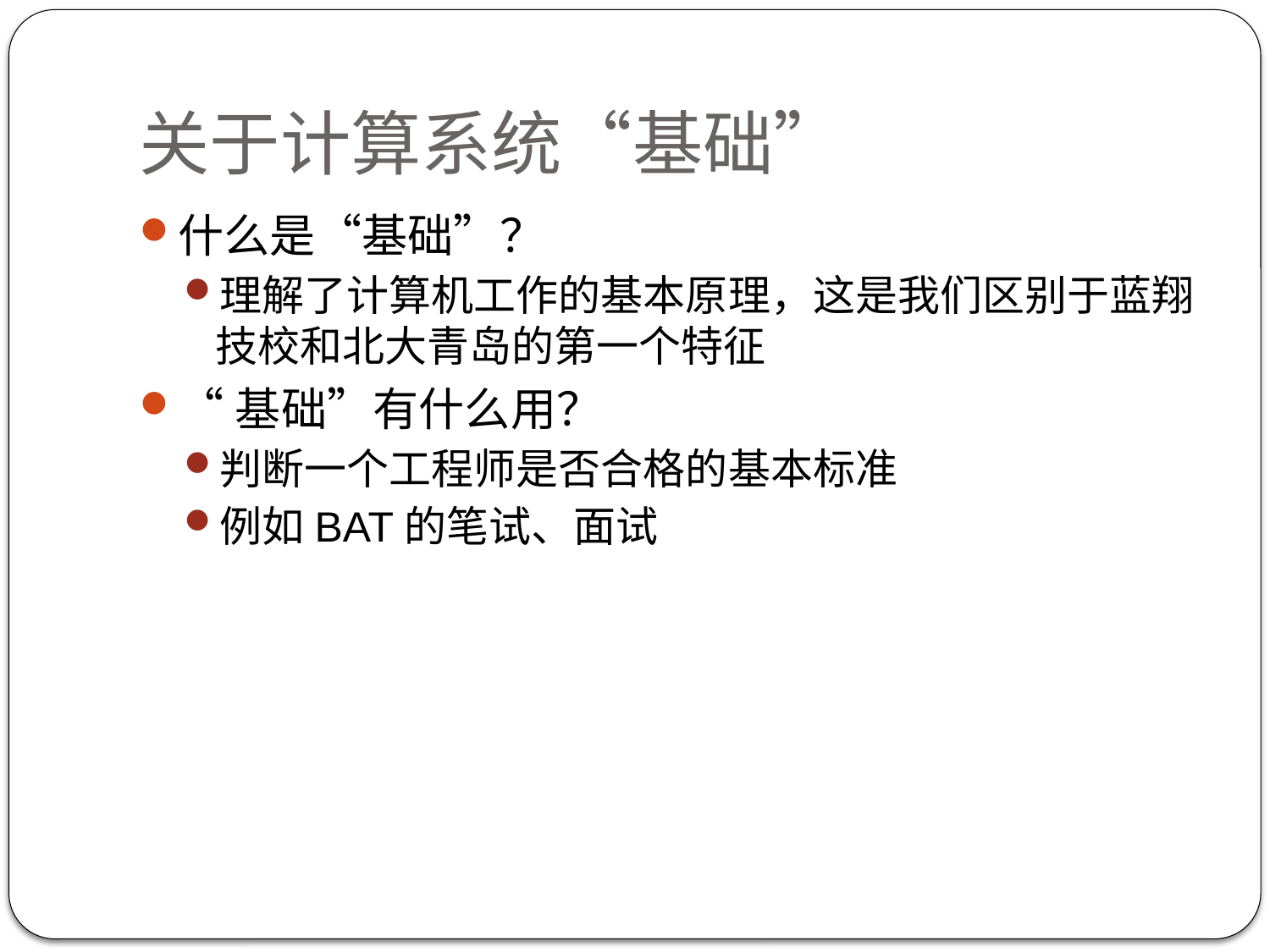

# 关于计算系统“基础”
什么是“基础”？
理解了计算机工作的基本原理，这是我们区别于蓝翔技校和北大青岛的第一个特征
“基础”有什么用？
判断一个工程师是否合格的基本标准
例如BAT的笔试、面试